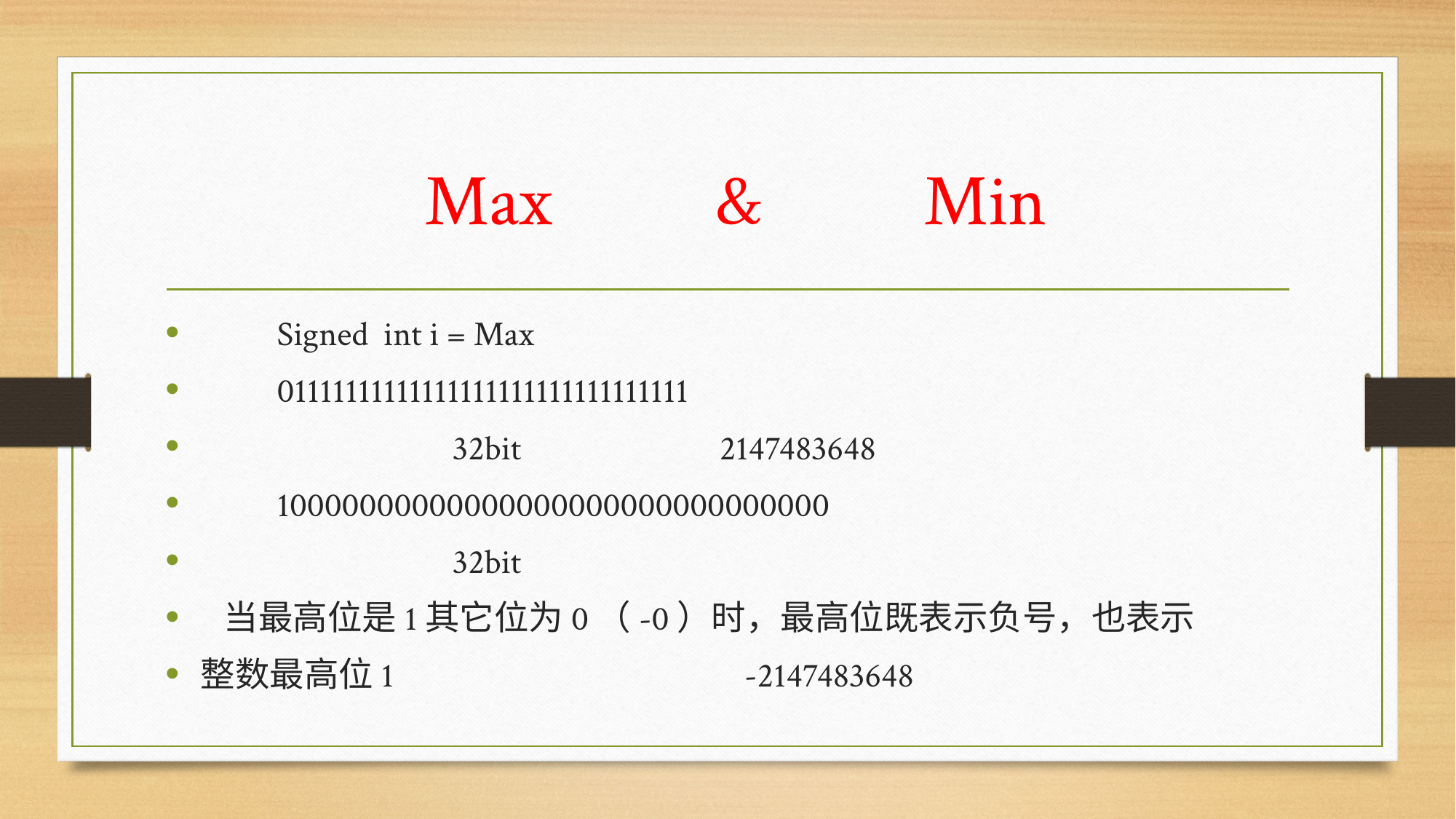

# Max          &          Min
          Signed  int i = Max
          01111111111111111111111111111111
                                 32bit                          2147483648
          10000000000000000000000000000000
                                 32bit
  当最高位是1其它位为0（-0）时，最高位既表示负号，也表示
整数最高位1                                              -2147483648